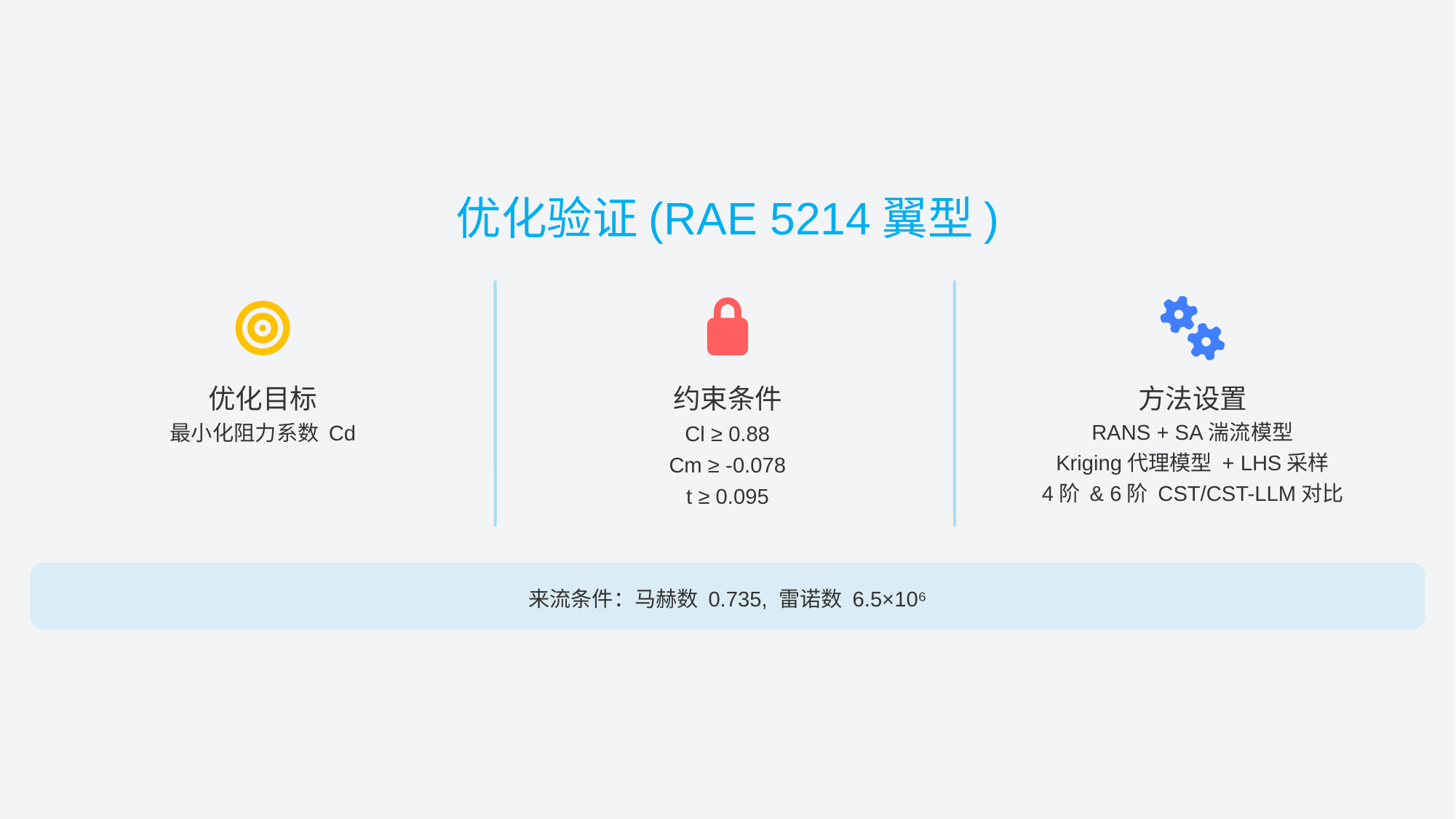

优化验证(RAE 5214翼型)

优化目标
约束条件
方法设置
最小化阻力系数 Cd
RANS + SA湍流模型
Kriging代理模型 + LHS采样
4阶 & 6阶 CST/CST-LLM对比
Cl ≥ 0.88
Cm ≥ -0.078
t ≥ 0.095

来流条件：马赫数 0.735, 雷诺数 6.5×10⁶